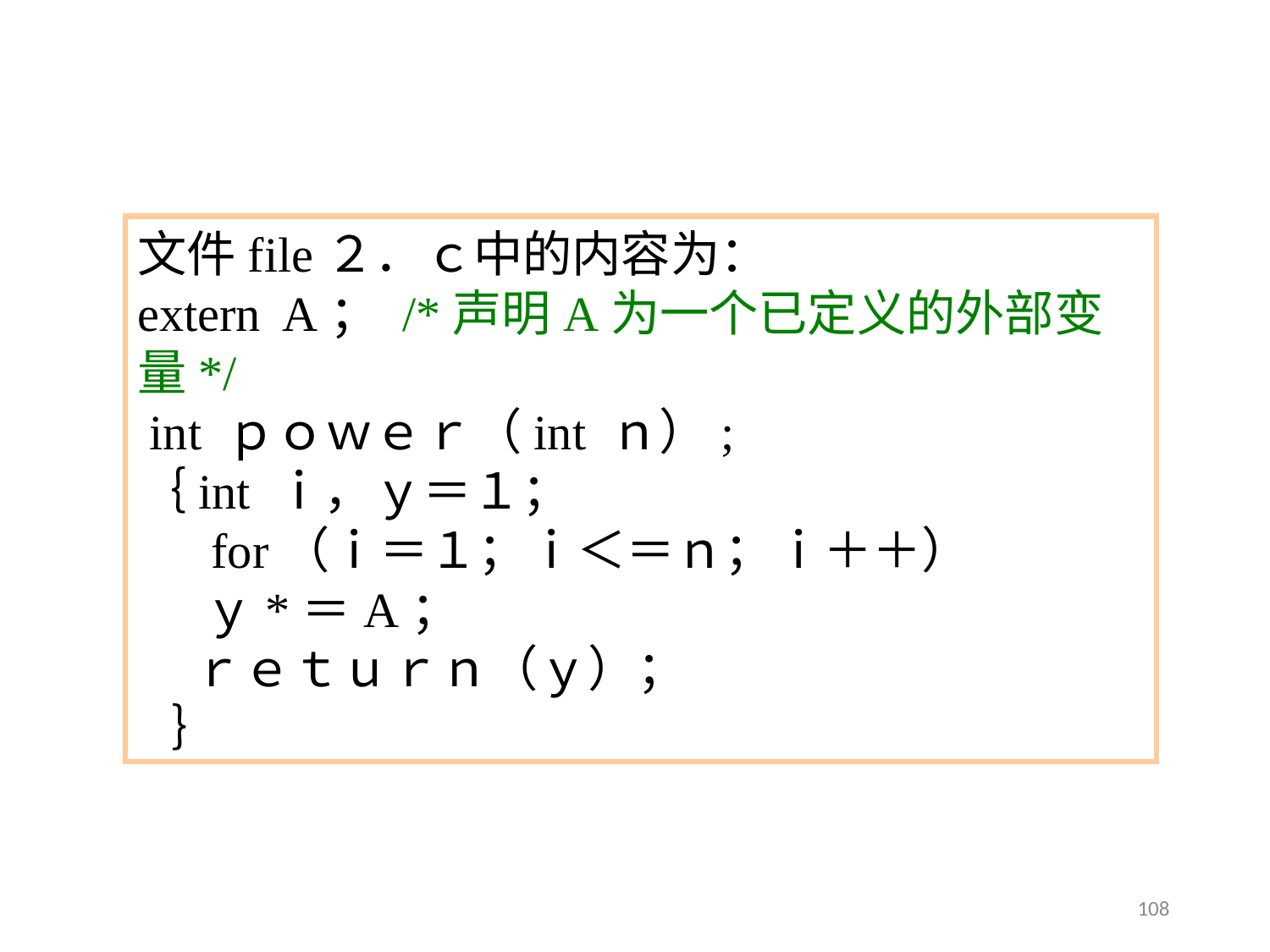

文件file２．ｃ中的内容为：
extern  A； /*声明A为一个已定义的外部变量*/
 int ｐｏｗｅｒ（int ｎ）;
｛int ｉ，ｙ＝１；
      for（ｉ＝１；ｉ＜＝ｎ；ｉ＋＋）
     ｙ*＝A；
    ｒｅｔｕｒｎ（ｙ）；
  ｝
108